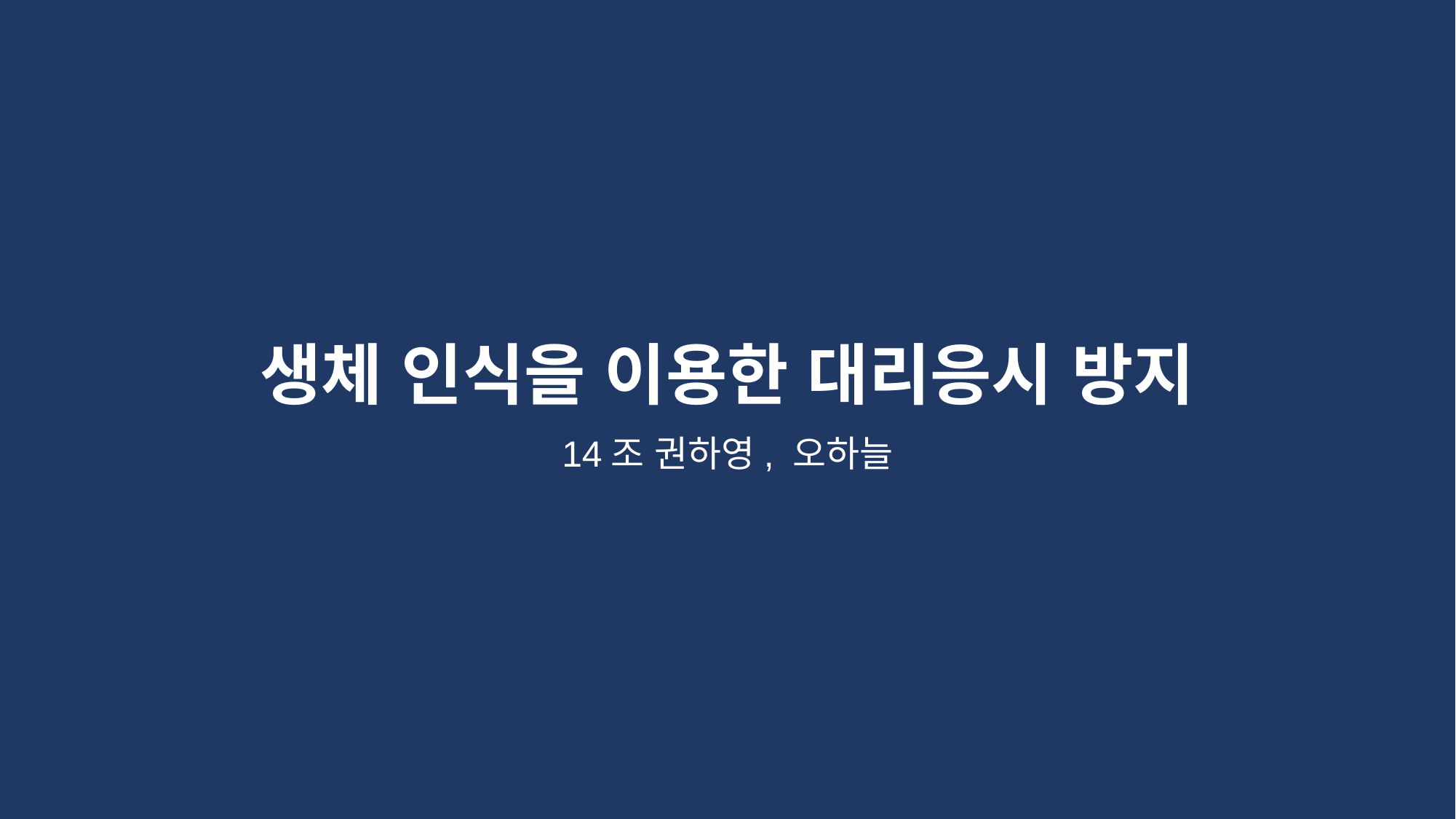

# 생체 인식을 이용한 대리응시 방지
14조 권하영, 오하늘